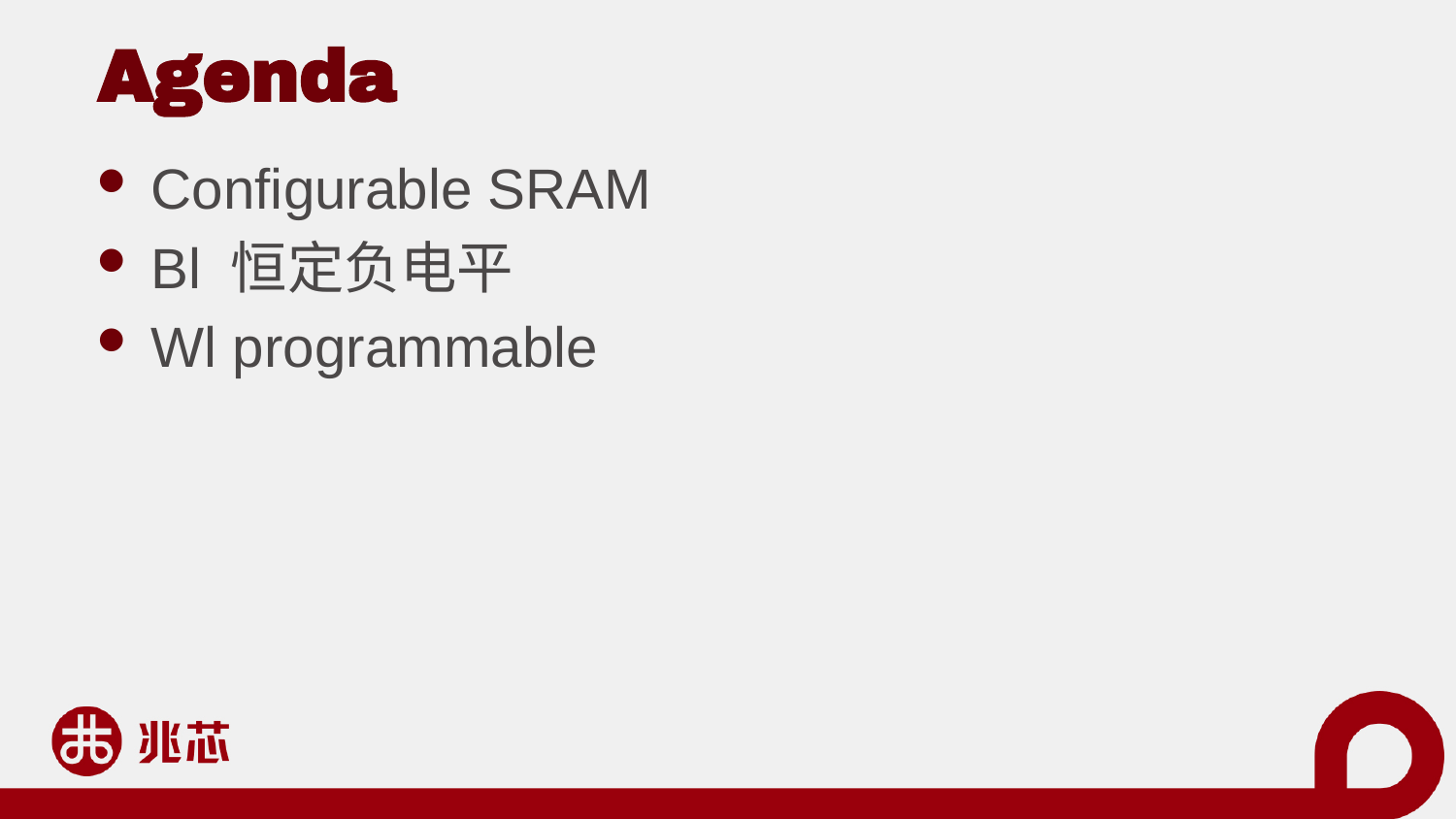

# Agenda
Configurable SRAM
Bl 恒定负电平
Wl programmable